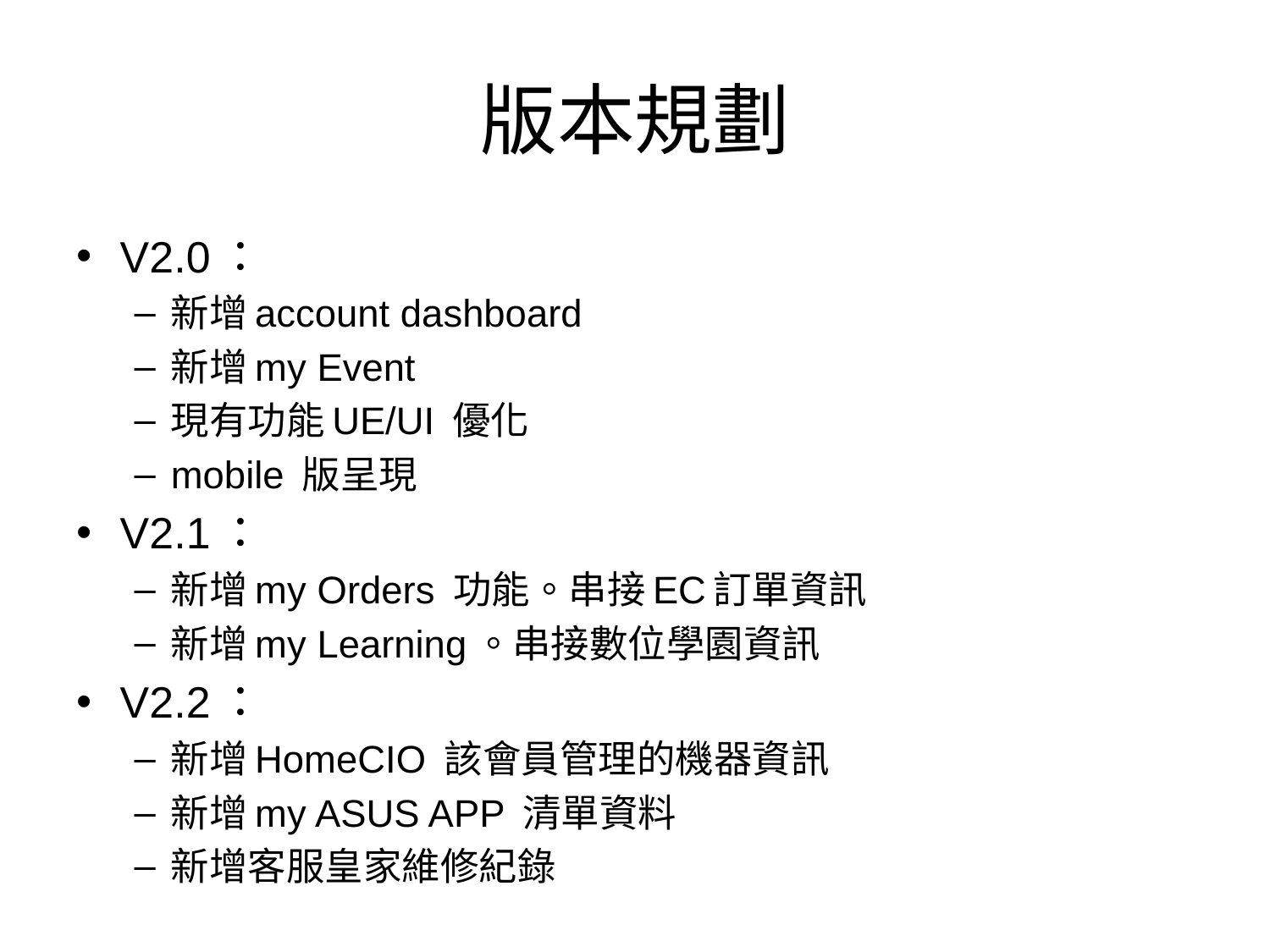

# 版本規劃
V2.0：
新增account dashboard
新增my Event
現有功能UE/UI 優化
mobile 版呈現
V2.1：
新增my Orders 功能。串接EC訂單資訊
新增my Learning。串接數位學園資訊
V2.2：
新增HomeCIO 該會員管理的機器資訊
新增my ASUS APP 清單資料
新增客服皇家維修紀錄